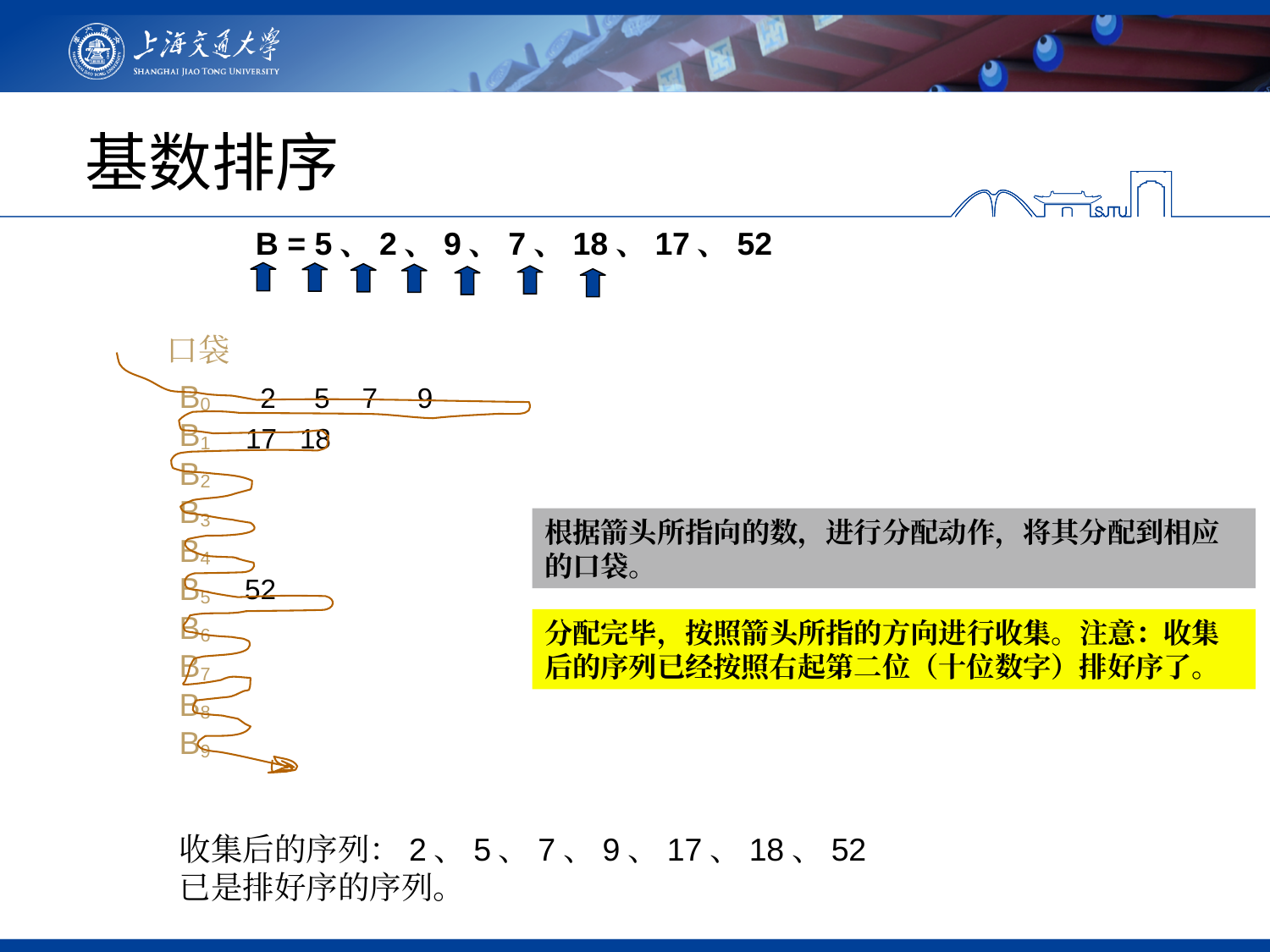

# 基数排序
	B = 5、2、9、7、18、17、52

口袋

B0
B1
B2
B3
B4
B5
B6
B7
B8
B9
2
5
7
9
17
18
根据箭头所指向的数，进行分配动作，将其分配到相应的口袋。
52
分配完毕，按照箭头所指的方向进行收集。注意：收集后的序列已经按照右起第二位（十位数字）排好序了。
收集后的序列：2、5、7、9、17、18、52
已是排好序的序列。